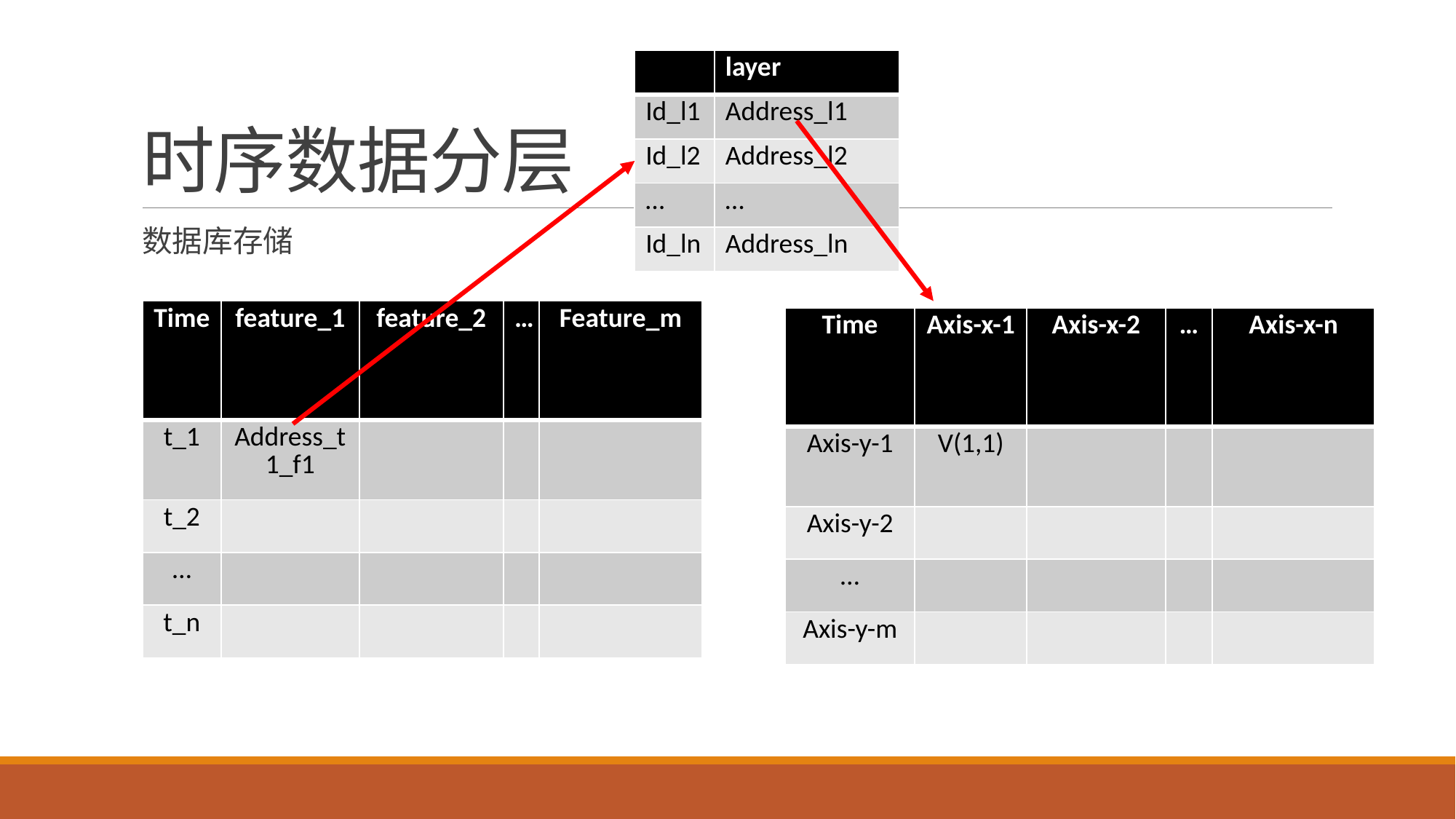

# 时序数据分层
|  | layer |
| --- | --- |
| Id\_l1 | Address\_l1 |
| Id\_l2 | Address\_l2 |
| … | … |
| Id\_ln | Address\_ln |
数据库存储
| Time | feature\_1 | feature\_2 | … | Feature\_m |
| --- | --- | --- | --- | --- |
| t\_1 | Address\_t1\_f1 |  |  |  |
| t\_2 |  |  |  |  |
| … |  |  |  |  |
| t\_n |  |  |  |  |
| Time | Axis-x-1 | Axis-x-2 | … | Axis-x-n |
| --- | --- | --- | --- | --- |
| Axis-y-1 | V(1,1) |  |  |  |
| Axis-y-2 |  |  |  |  |
| … |  |  |  |  |
| Axis-y-m |  |  |  |  |